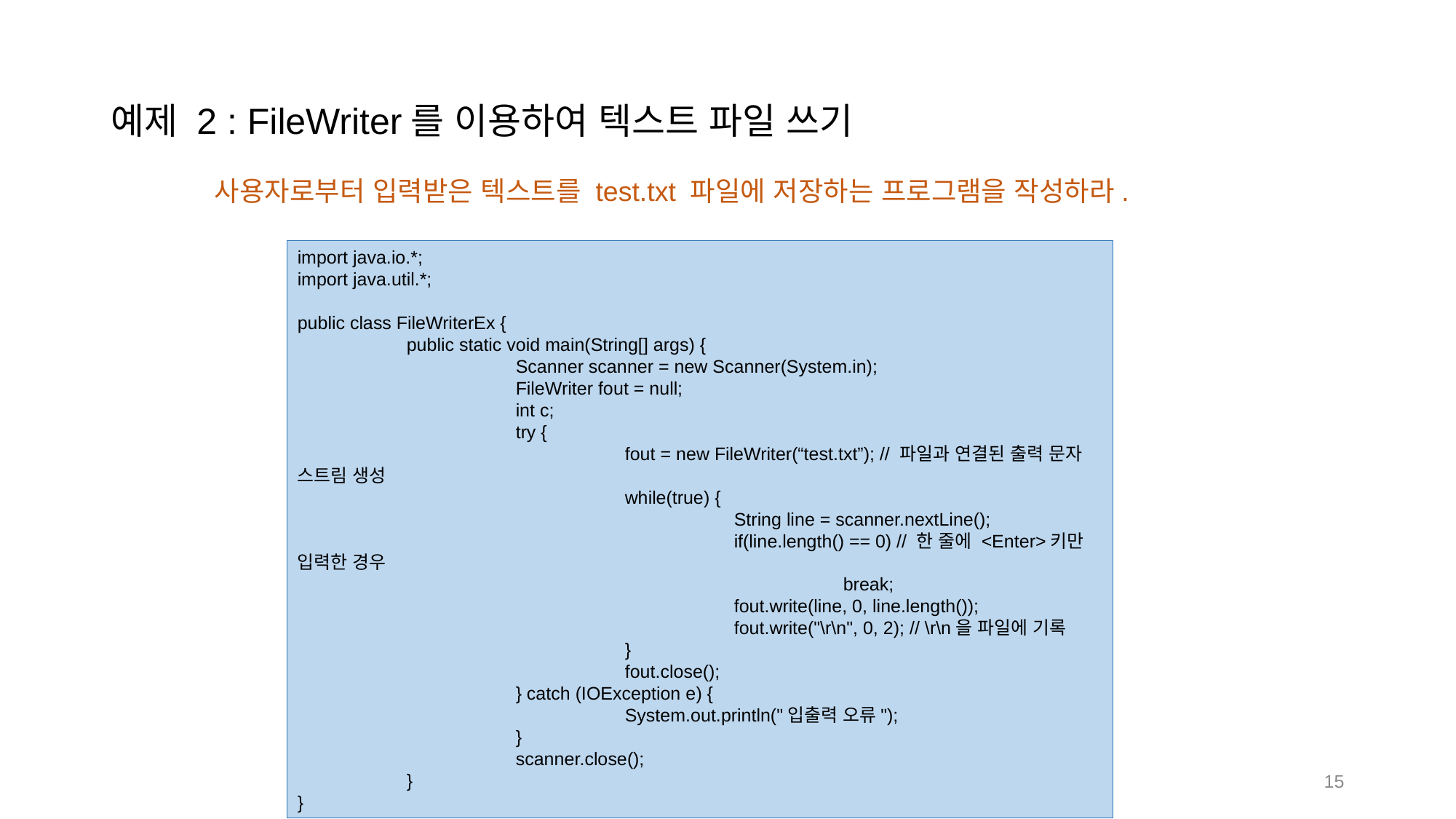

# 예제 2 : FileWriter를 이용하여 텍스트 파일 쓰기
사용자로부터 입력받은 텍스트를 test.txt 파일에 저장하는 프로그램을 작성하라.
import java.io.*;
import java.util.*;

public class FileWriterEx {
	public static void main(String[] args) {
		Scanner scanner = new Scanner(System.in);
		FileWriter fout = null;
		int c;
		try {
			fout = new FileWriter(“test.txt”); // 파일과 연결된 출력 문자 스트림 생성
			while(true) {
				String line = scanner.nextLine();
				if(line.length() == 0) // 한 줄에 <Enter>키만 입력한 경우
					break;
				fout.write(line, 0, line.length());
				fout.write("\r\n", 0, 2); // \r\n을 파일에 기록
			}
			fout.close();
		} catch (IOException e) {
			System.out.println("입출력 오류");
		}
		scanner.close();
	}
}
15